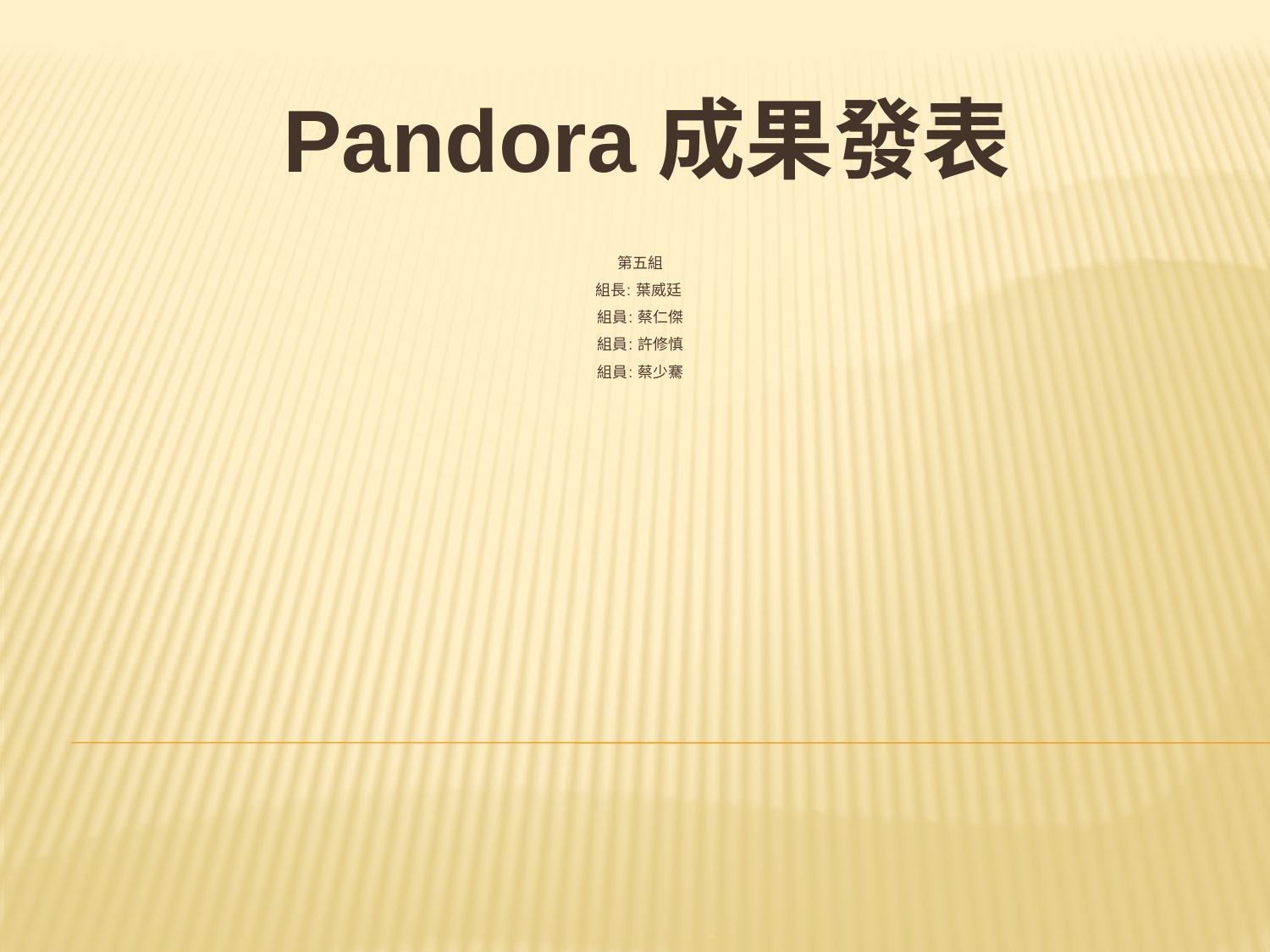

Pandora成果發表
# 第五組 組長: 葉威廷 組員: 蔡仁傑 組員: 許修慎 組員: 蔡少騫